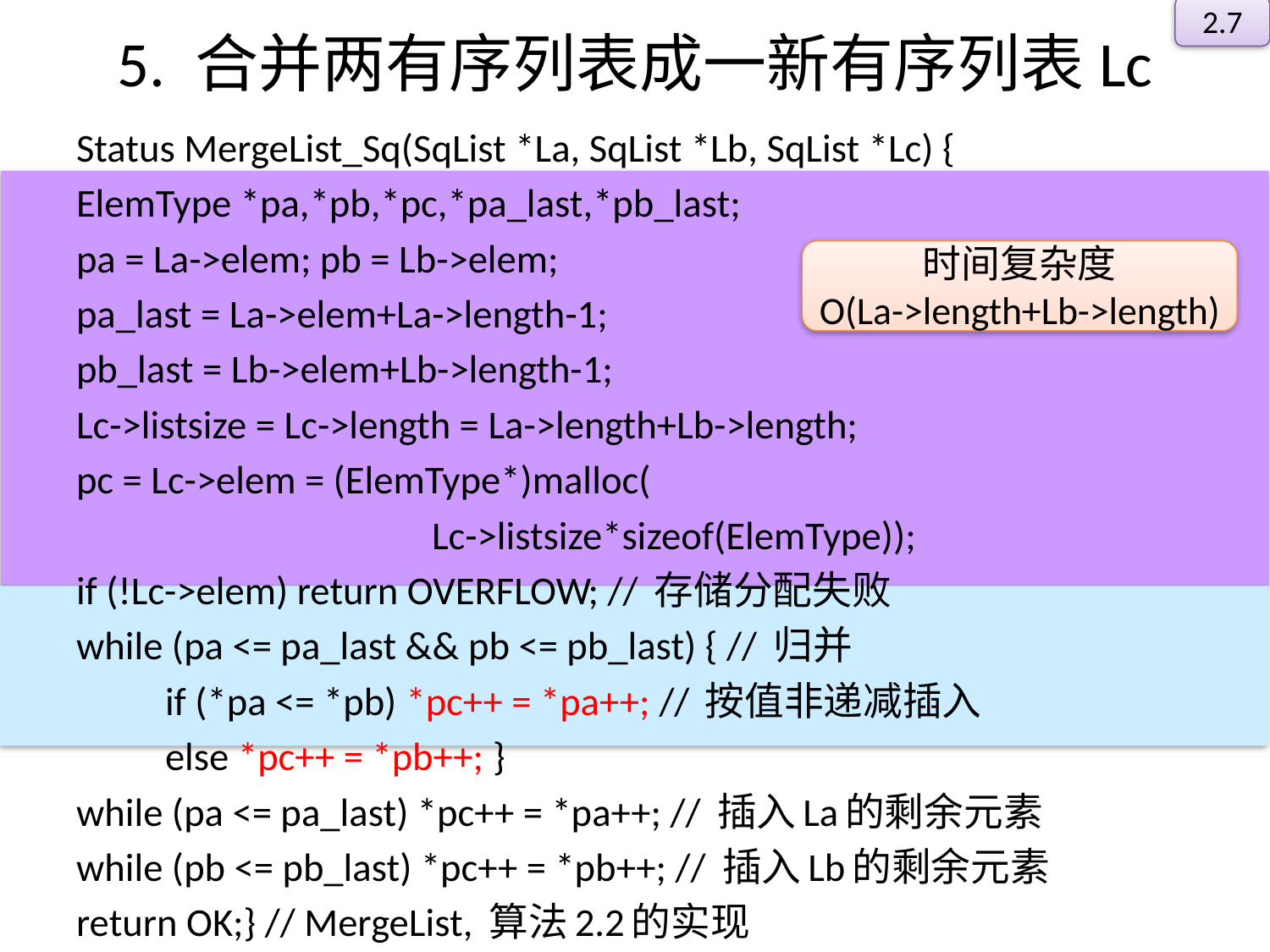

2.7
# 5. 合并两有序列表成一新有序列表Lc
Status MergeList_Sq(SqList *La, SqList *Lb, SqList *Lc) {
ElemType *pa,*pb,*pc,*pa_last,*pb_last;
pa = La->elem; pb = Lb->elem;
pa_last = La->elem+La->length-1;
pb_last = Lb->elem+Lb->length-1;
Lc->listsize = Lc->length = La->length+Lb->length;
pc = Lc->elem = (ElemType*)malloc(
				Lc->listsize*sizeof(ElemType));
if (!Lc->elem) return OVERFLOW; // 存储分配失败
while (pa <= pa_last && pb <= pb_last) { // 归并
	if (*pa <= *pb) *pc++ = *pa++; // 按值非递减插入
	else *pc++ = *pb++; }
while (pa <= pa_last) *pc++ = *pa++; // 插入La的剩余元素
while (pb <= pb_last) *pc++ = *pb++; // 插入Lb的剩余元素
return OK;} // MergeList, 算法2.2的实现

时间复杂度
O(La->length+Lb->length)